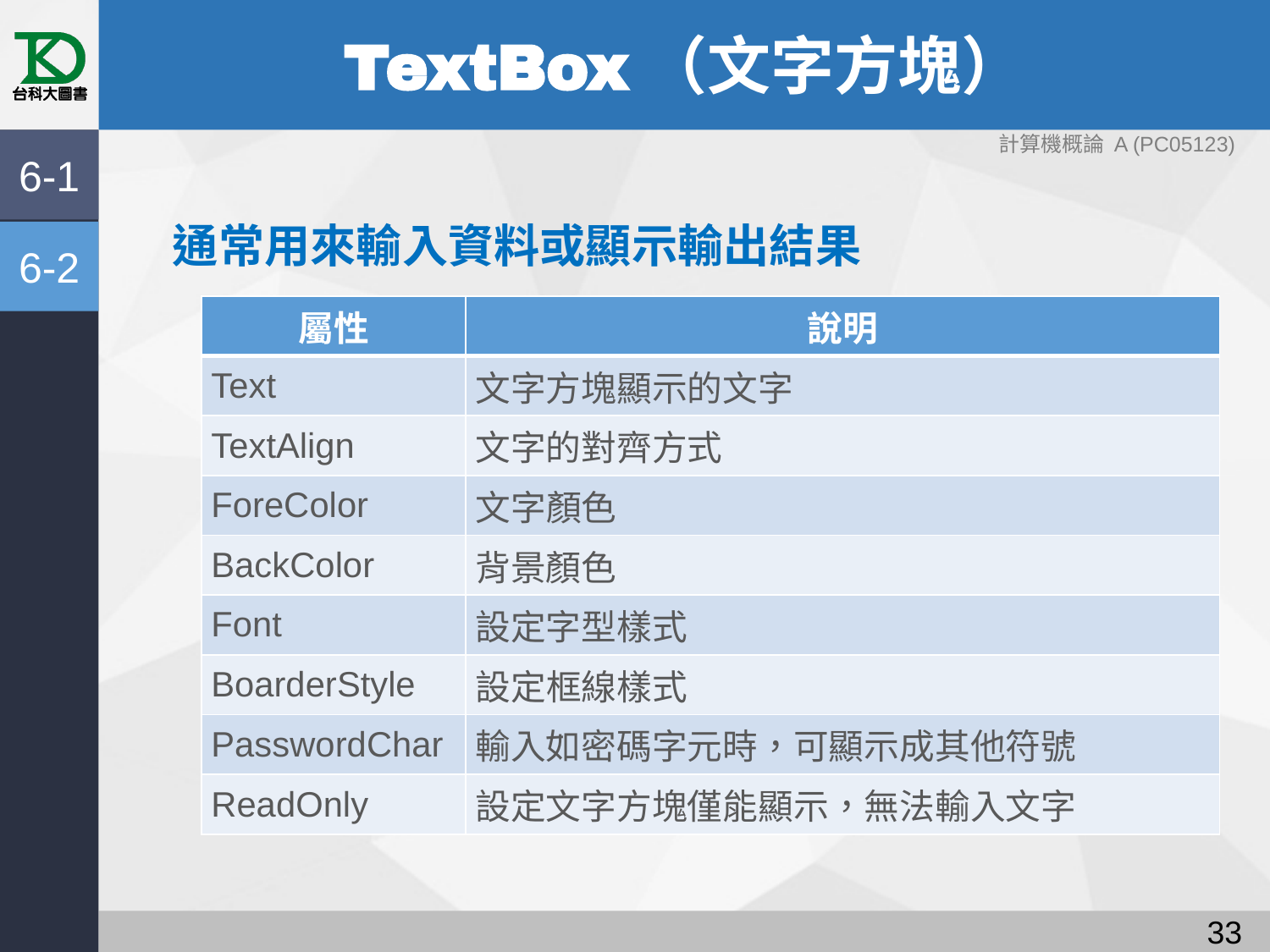

# TextBox（文字方塊）
計算機概論 A (PC05123)
6-1
通常用來輸入資料或顯示輸出結果
6-2
| 屬性 | 說明 |
| --- | --- |
| Text | 文字方塊顯示的文字 |
| TextAlign | 文字的對齊方式 |
| ForeColor | 文字顏色 |
| BackColor | 背景顏色 |
| Font | 設定字型樣式 |
| BoarderStyle | 設定框線樣式 |
| PasswordChar | 輸入如密碼字元時，可顯示成其他符號 |
| ReadOnly | 設定文字方塊僅能顯示，無法輸入文字 |
33